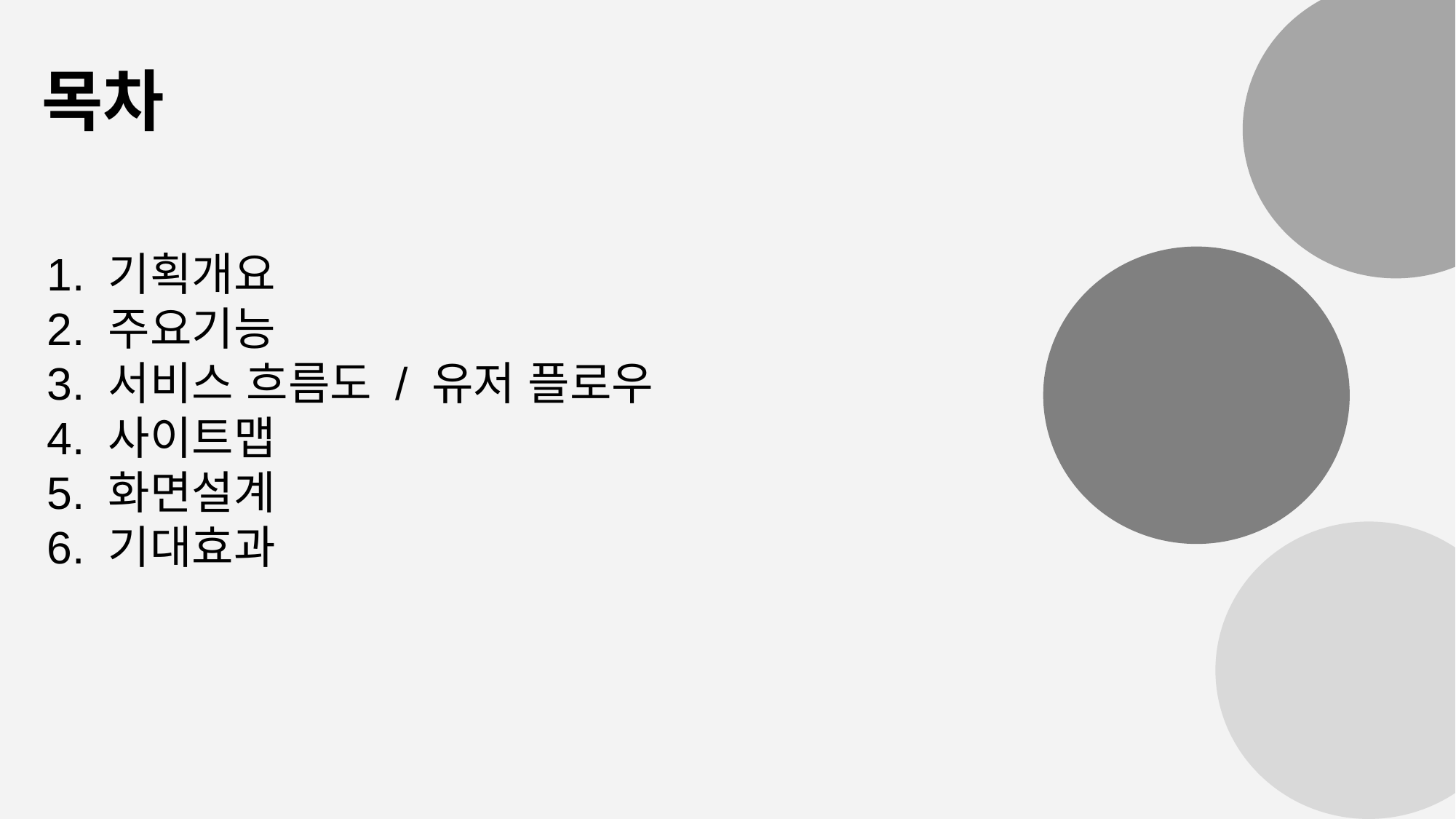

# 목차
1. 기획개요
2. 주요기능
3. 서비스 흐름도 / 유저 플로우
4. 사이트맵
5. 화면설계
6. 기대효과